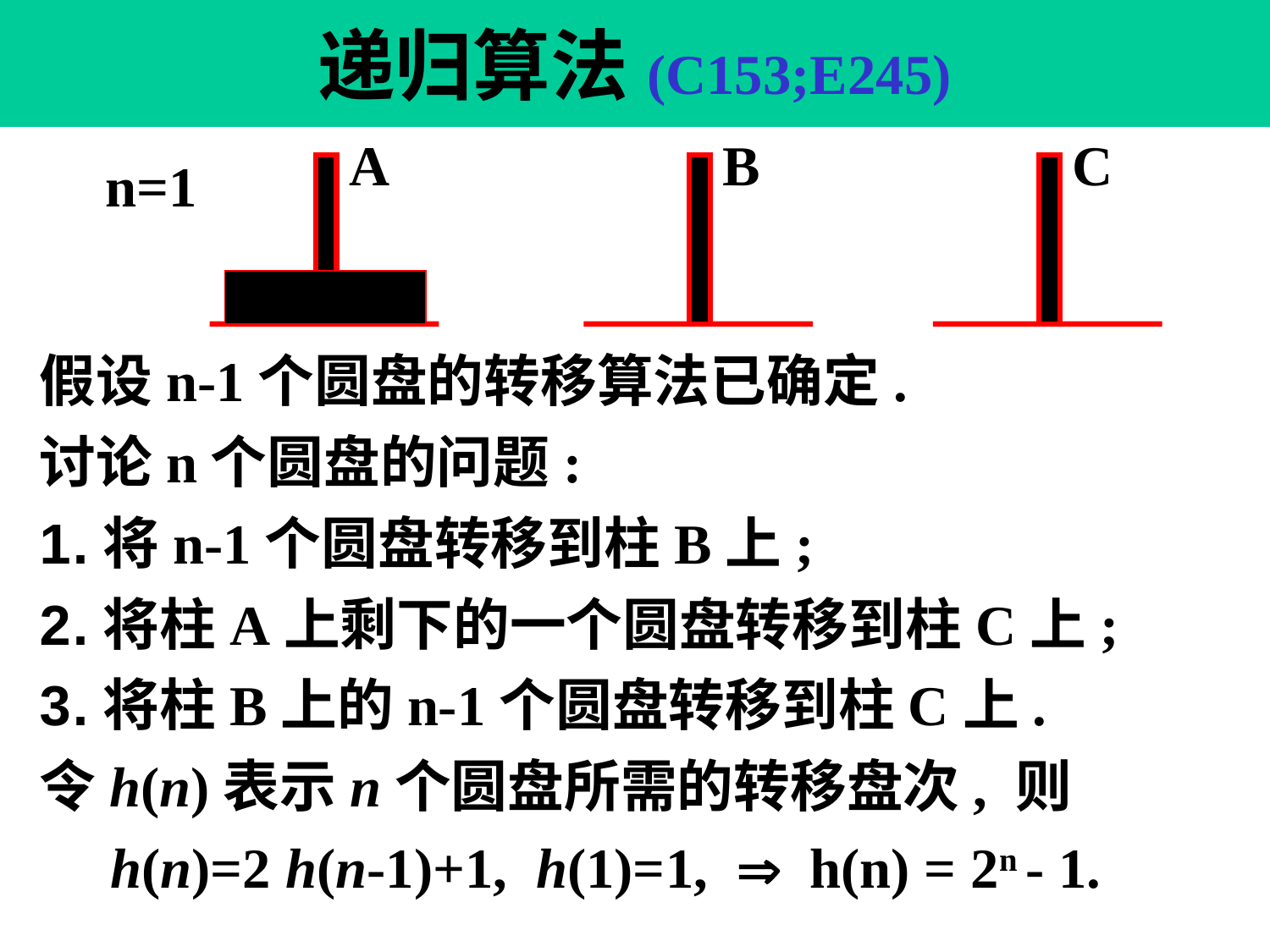

# 递归算法(C153;E245)
A
B
C
n=1

假设n-1个圆盘的转移算法已确定.
讨论n个圆盘的问题:
将n-1个圆盘转移到柱B上;
将柱A上剩下的一个圆盘转移到柱C上;
将柱B上的n-1个圆盘转移到柱C上.
令h(n)表示n个圆盘所需的转移盘次, 则
     h(n)=2 h(n-1)+1,  h(1)=1,  ⇒  h(n) = 2n - 1.